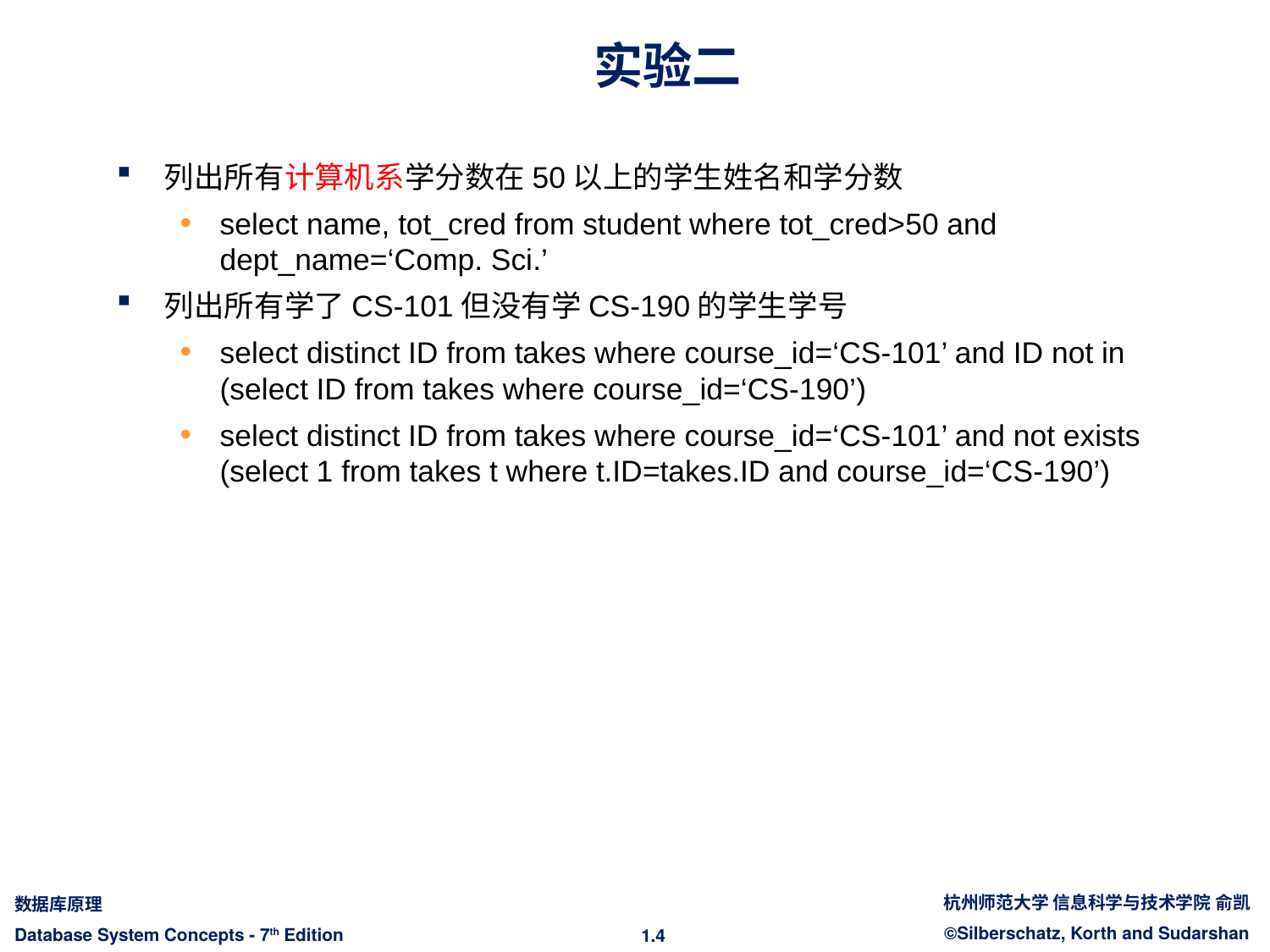

# 实验二
列出所有计算机系学分数在50以上的学生姓名和学分数
select name, tot_cred from student where tot_cred>50 and dept_name=‘Comp. Sci.’
列出所有学了CS-101但没有学CS-190的学生学号
select distinct ID from takes where course_id=‘CS-101’ and ID not in (select ID from takes where course_id=‘CS-190’)
select distinct ID from takes where course_id=‘CS-101’ and not exists (select 1 from takes t where t.ID=takes.ID and course_id=‘CS-190’)